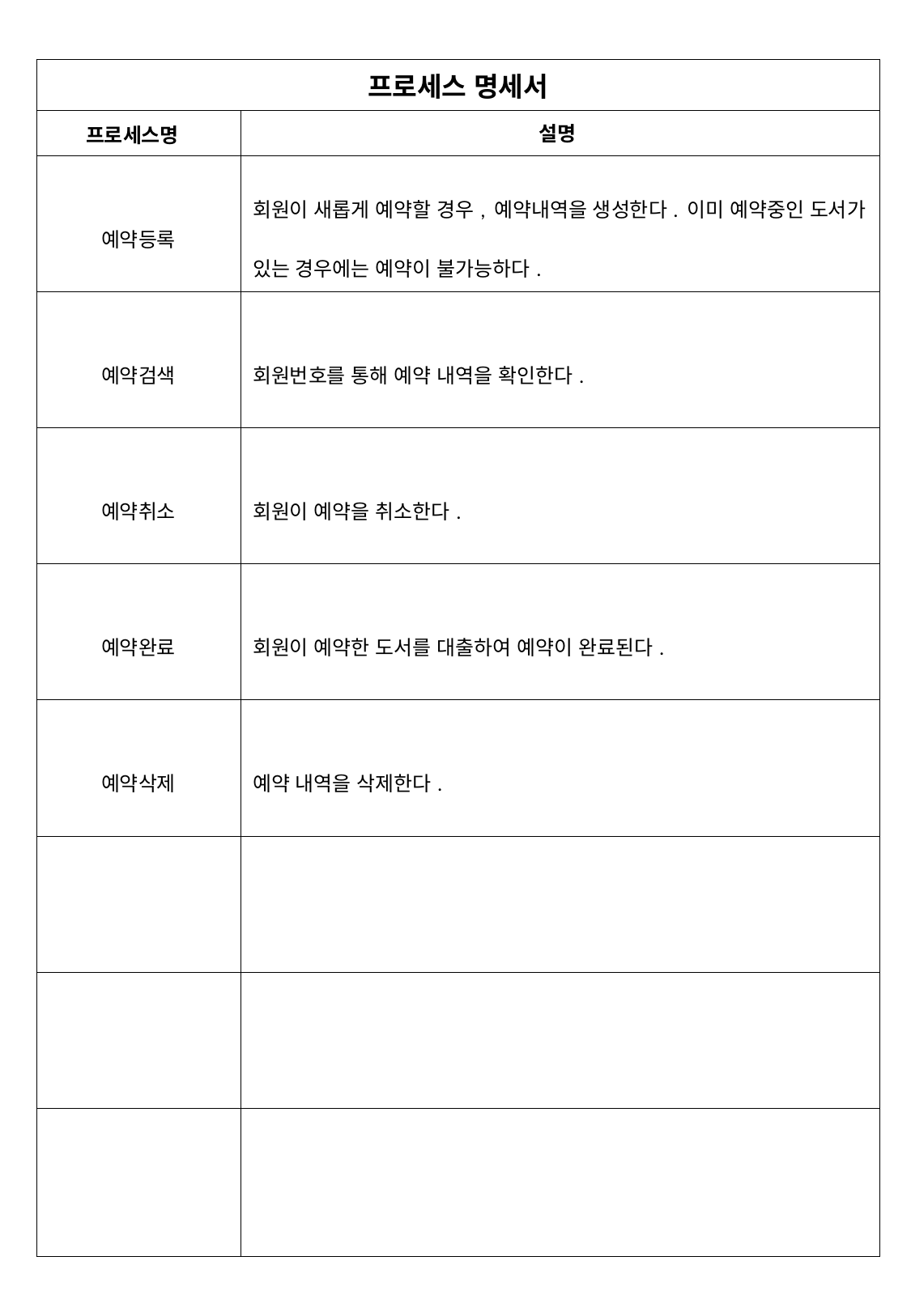

| 프로세스 명세서 |
| --- |
|  |
| 프로세스 명세서 |  |
| --- | --- |
| 프로세스명 | 설명 |
| 예약등록 | 회원이 새롭게 예약할 경우, 예약내역을 생성한다. 이미 예약중인 도서가 있는 경우에는 예약이 불가능하다. |
| 예약검색 | 회원번호를 통해 예약 내역을 확인한다. |
| 예약취소 | 회원이 예약을 취소한다. |
| 예약완료 | 회원이 예약한 도서를 대출하여 예약이 완료된다. |
| 예약삭제 | 예약 내역을 삭제한다. |
|  |  |
|  |  |
|  |  |